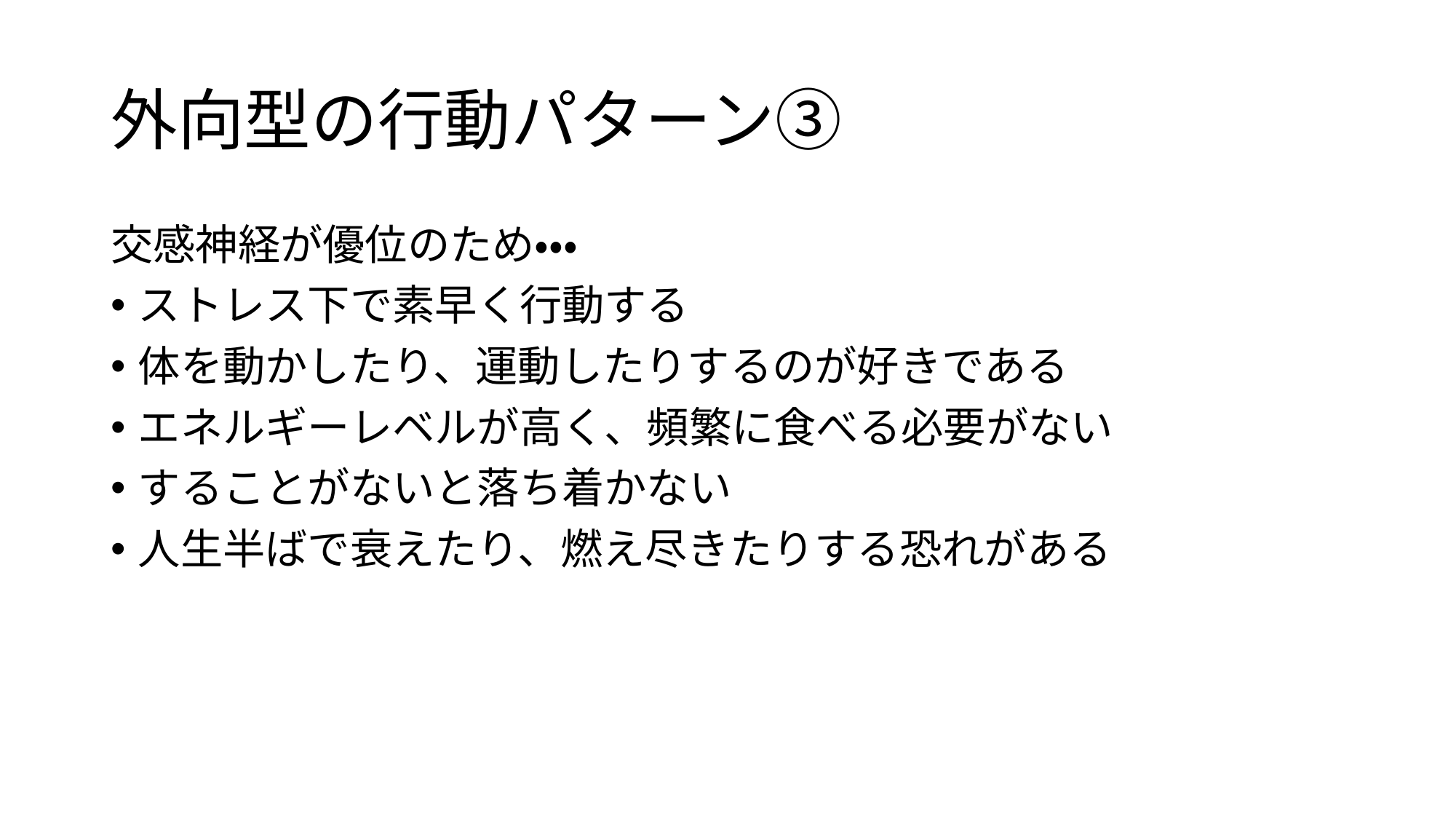

# 外向型の行動パターン③
交感神経が優位のため・・・
ストレス下で素早く行動する
体を動かしたり、運動したりするのが好きである
エネルギーレベルが高く、頻繁に食べる必要がない
することがないと落ち着かない
人生半ばで衰えたり、燃え尽きたりする恐れがある